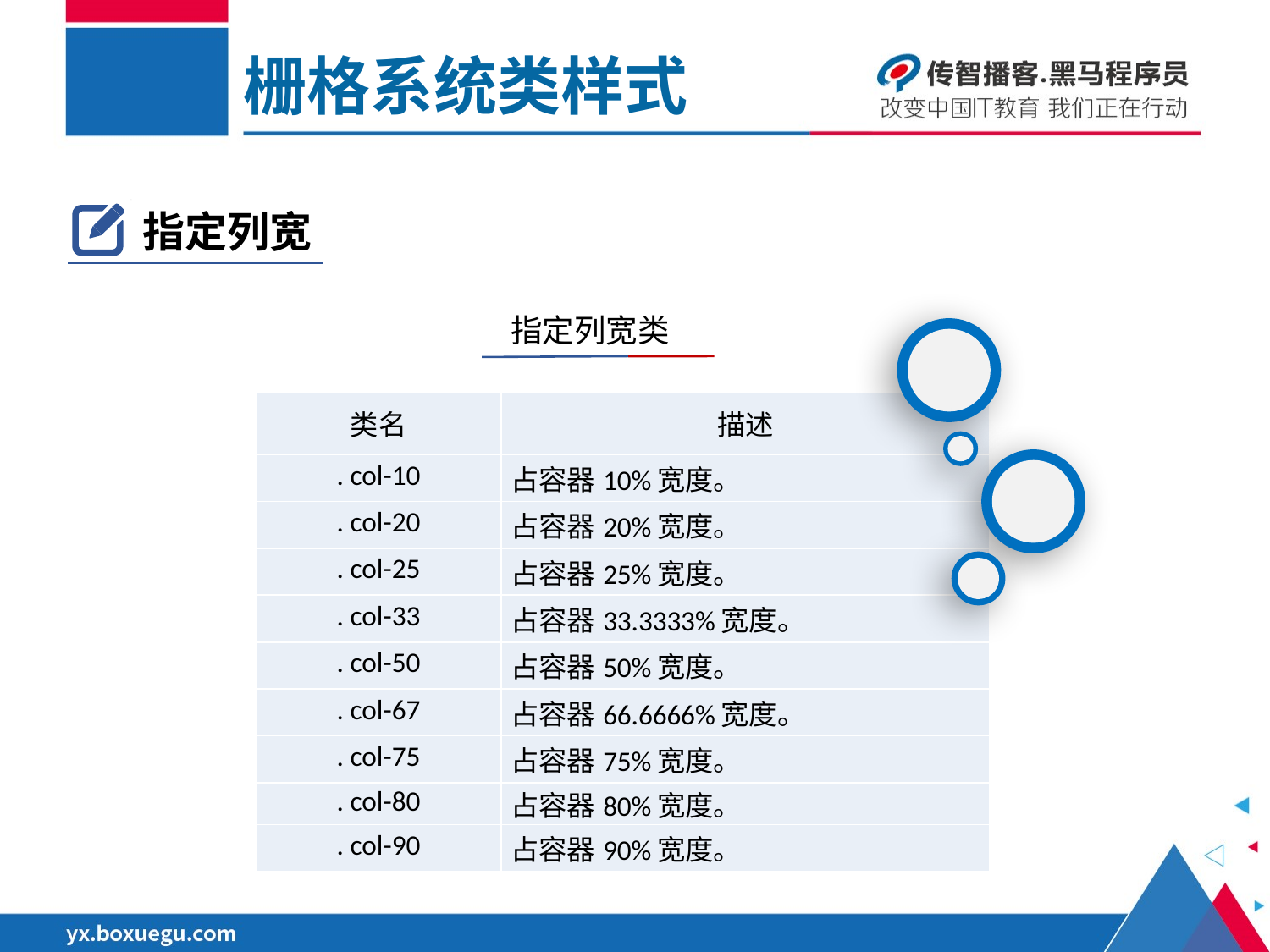

栅格系统类样式
指定列宽

指定列宽类

| 类名 | 描述 |
| --- | --- |
| . col-10 | 占容器10%宽度。 |
| . col-20 | 占容器20%宽度。 |
| . col-25 | 占容器25%宽度。 |
| . col-33 | 占容器33.3333%宽度。 |
| . col-50 | 占容器50%宽度。 |
| . col-67 | 占容器66.6666%宽度。 |
| . col-75 | 占容器75%宽度。 |
| . col-80 | 占容器80%宽度。 |
| . col-90 | 占容器90%宽度。 |